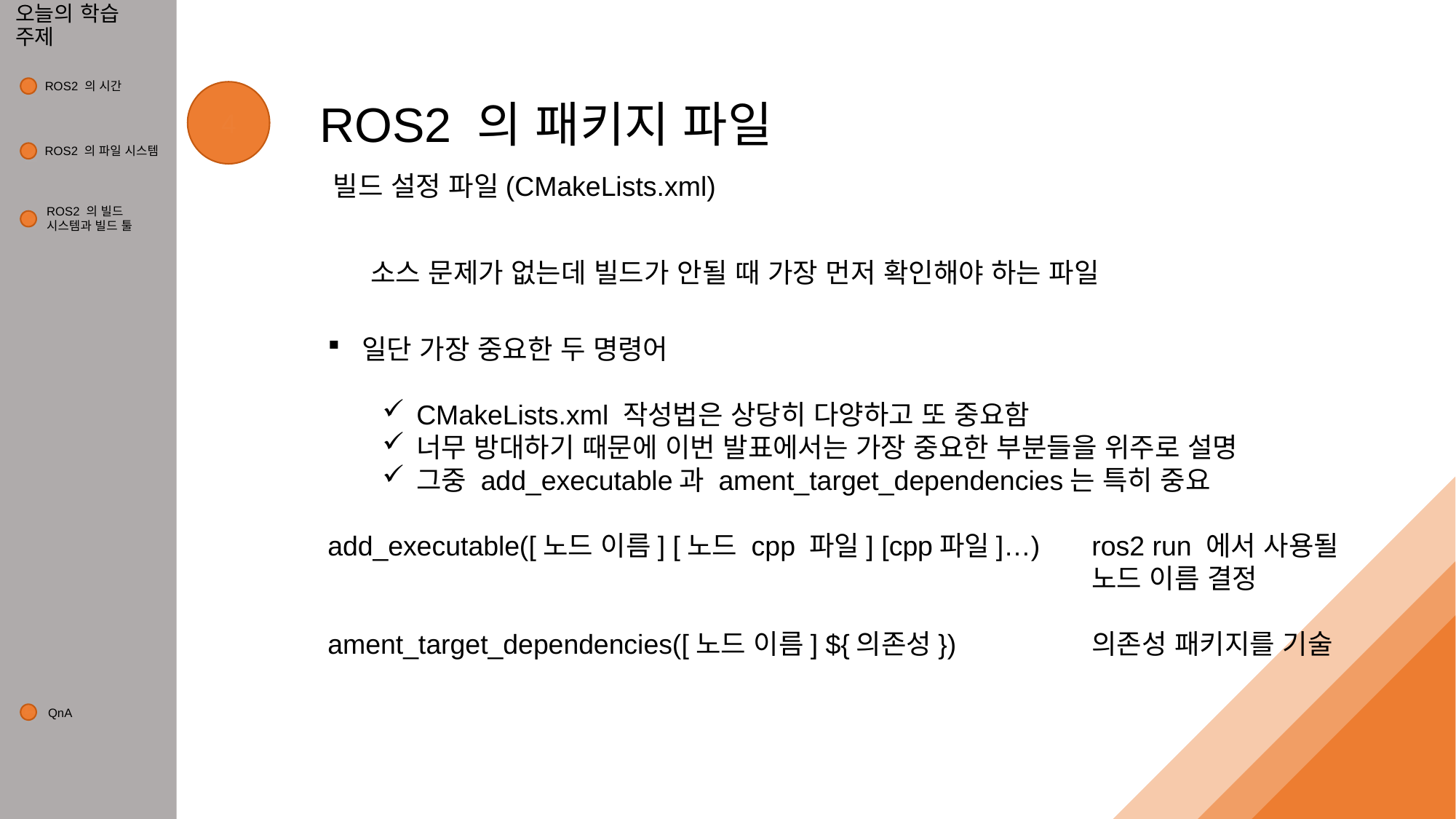

# 오늘의 학습 주제
ROS2 의 시간
1
4
ROS2 의 패키지 파일
ROS2 의 파일 시스템
2
빌드 설정 파일(CMakeLists.xml)
ROS2 의 빌드
시스템과 빌드 툴
3
소스 문제가 없는데 빌드가 안될 때 가장 먼저 확인해야 하는 파일
일단 가장 중요한 두 명령어

CMakeLists.xml 작성법은 상당히 다양하고 또 중요함
너무 방대하기 때문에 이번 발표에서는 가장 중요한 부분들을 위주로 설명
그중 add_executable과 ament_target_dependencies는 특히 중요

add_executable([노드 이름] [노드 cpp 파일] [cpp파일]…)	ros2 run 에서 사용될 							노드 이름 결정

ament_target_dependencies([노드 이름] ${의존성})		의존성 패키지를 기술
QnA
5